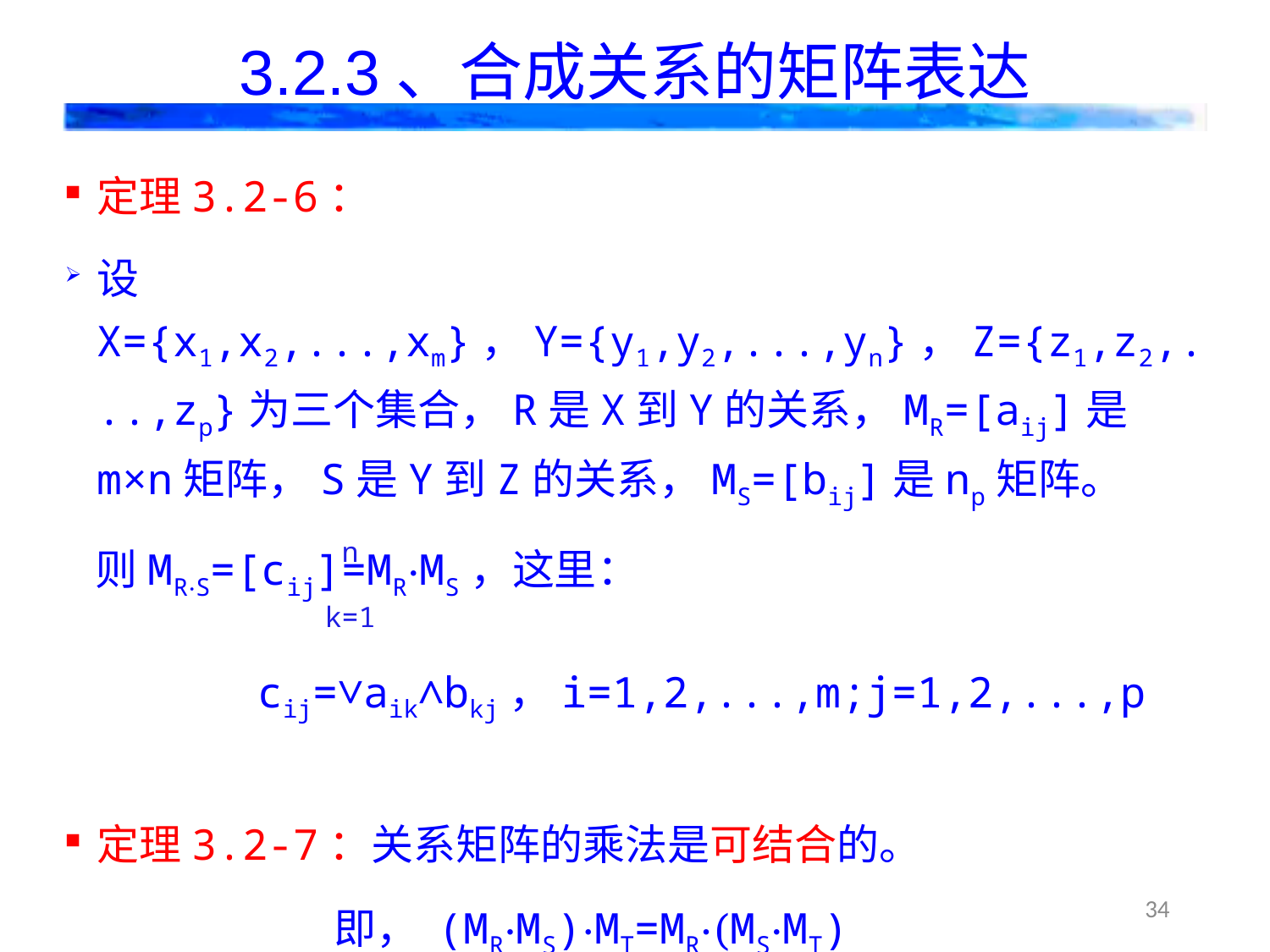

# 3.2.3、合成关系的矩阵表达
定理3.2-6：
设X={x1,x2,...,xm}，Y={y1,y2,...,yn}，Z={z1,z2,...,zp}为三个集合，R是X到Y的关系，MR=[aij]是m×n矩阵，S是Y到Z的关系，MS=[bij]是np矩阵。
则MR·S=[cij]=MR·MS，这里：
cij=∨aik∧bkj，i=1,2,...,m;j=1,2,...,p
定理3.2-7：关系矩阵的乘法是可结合的。
即， (MR·MS)·MT=MR·(MS·MT)
n
k=1
34